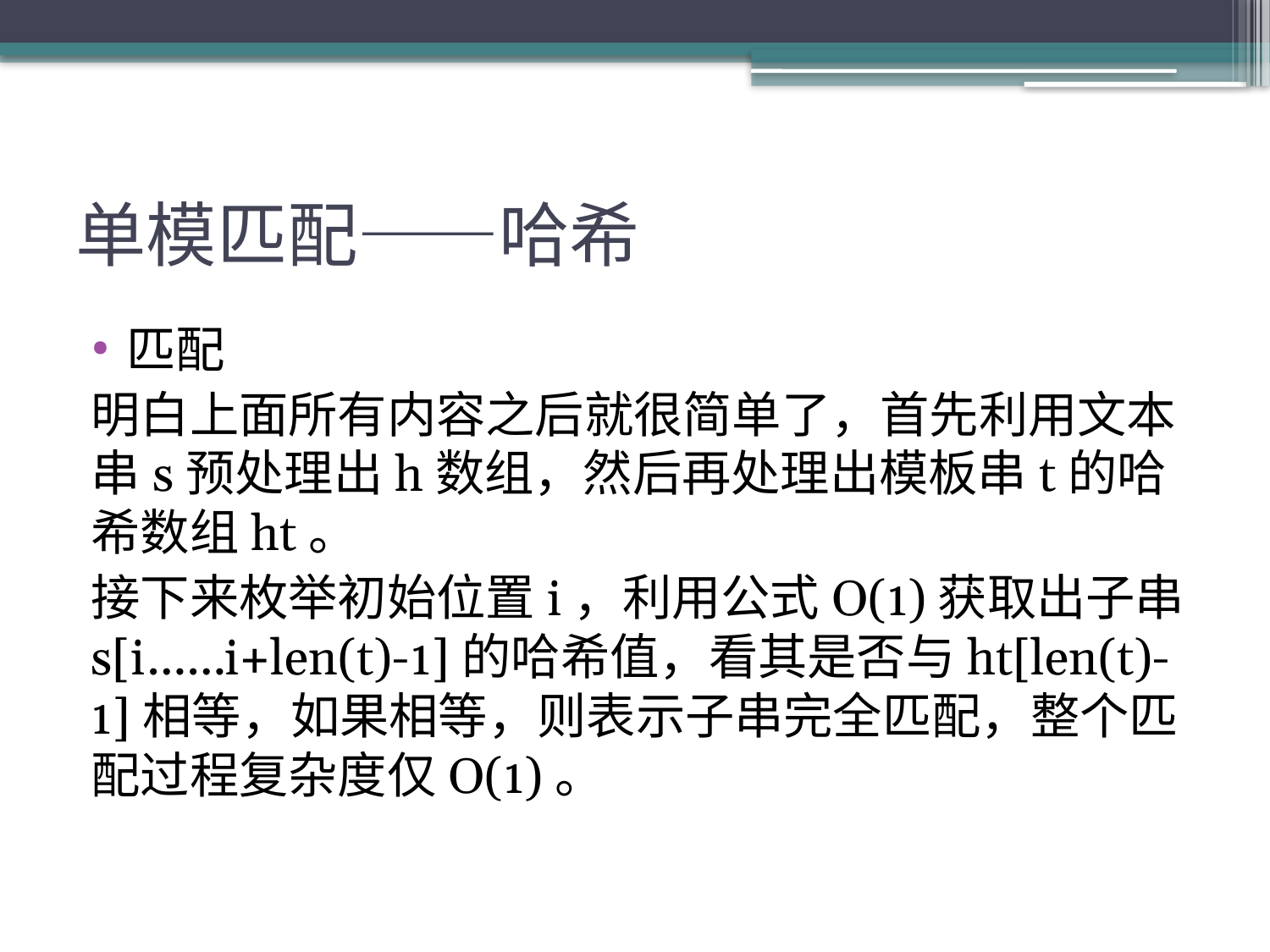

# 单模匹配——哈希
匹配
明白上面所有内容之后就很简单了，首先利用文本串s预处理出h数组，然后再处理出模板串t的哈希数组ht。
接下来枚举初始位置i，利用公式O(1)获取出子串s[i……i+len(t)-1]的哈希值，看其是否与ht[len(t)-1]相等，如果相等，则表示子串完全匹配，整个匹配过程复杂度仅O(1)。